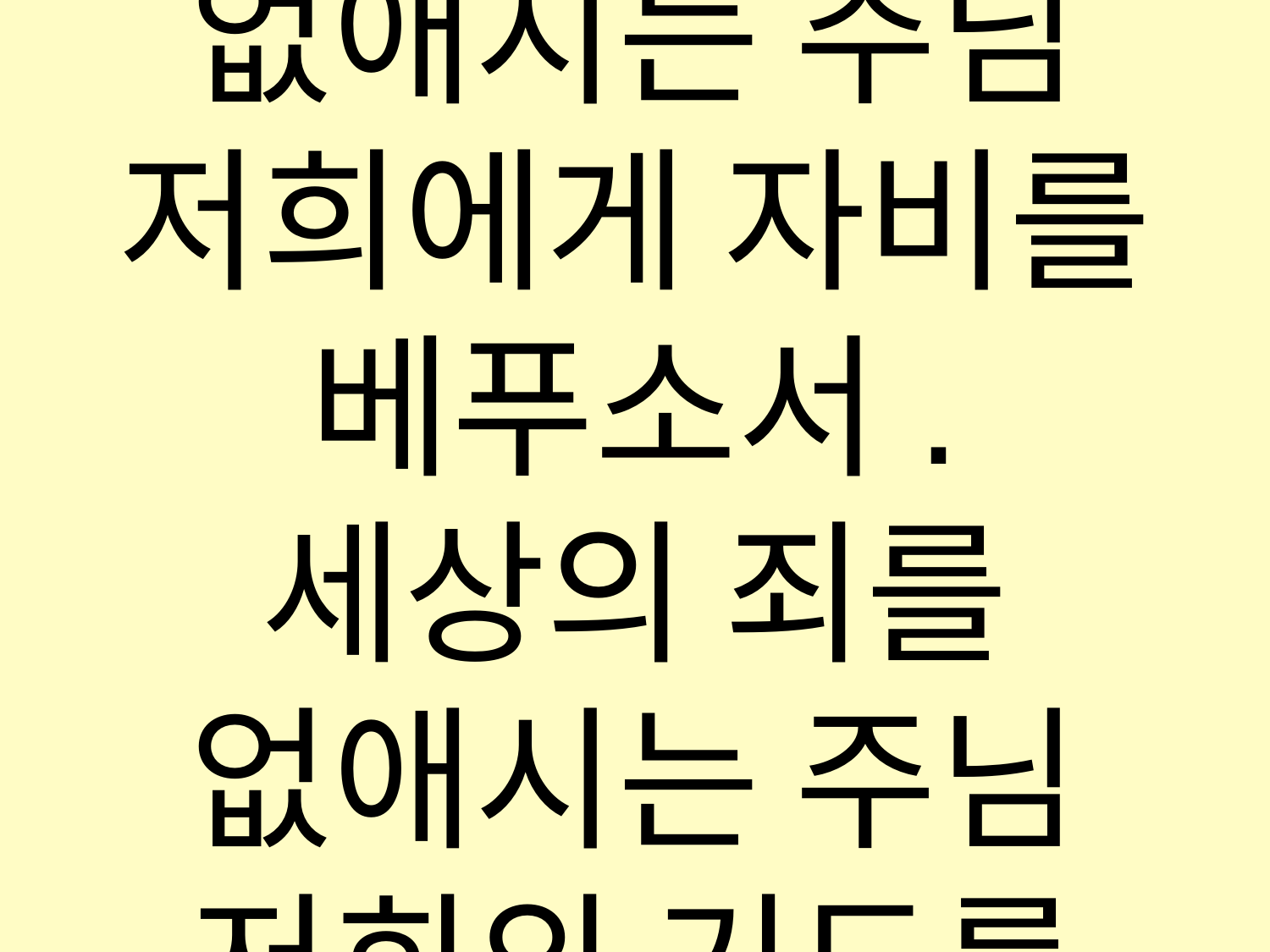

세상의 죄를 없애시는 주님
저희에게 자비를 베푸소서.
세상의 죄를 없애시는 주님
저희의 기도를 들어주소서